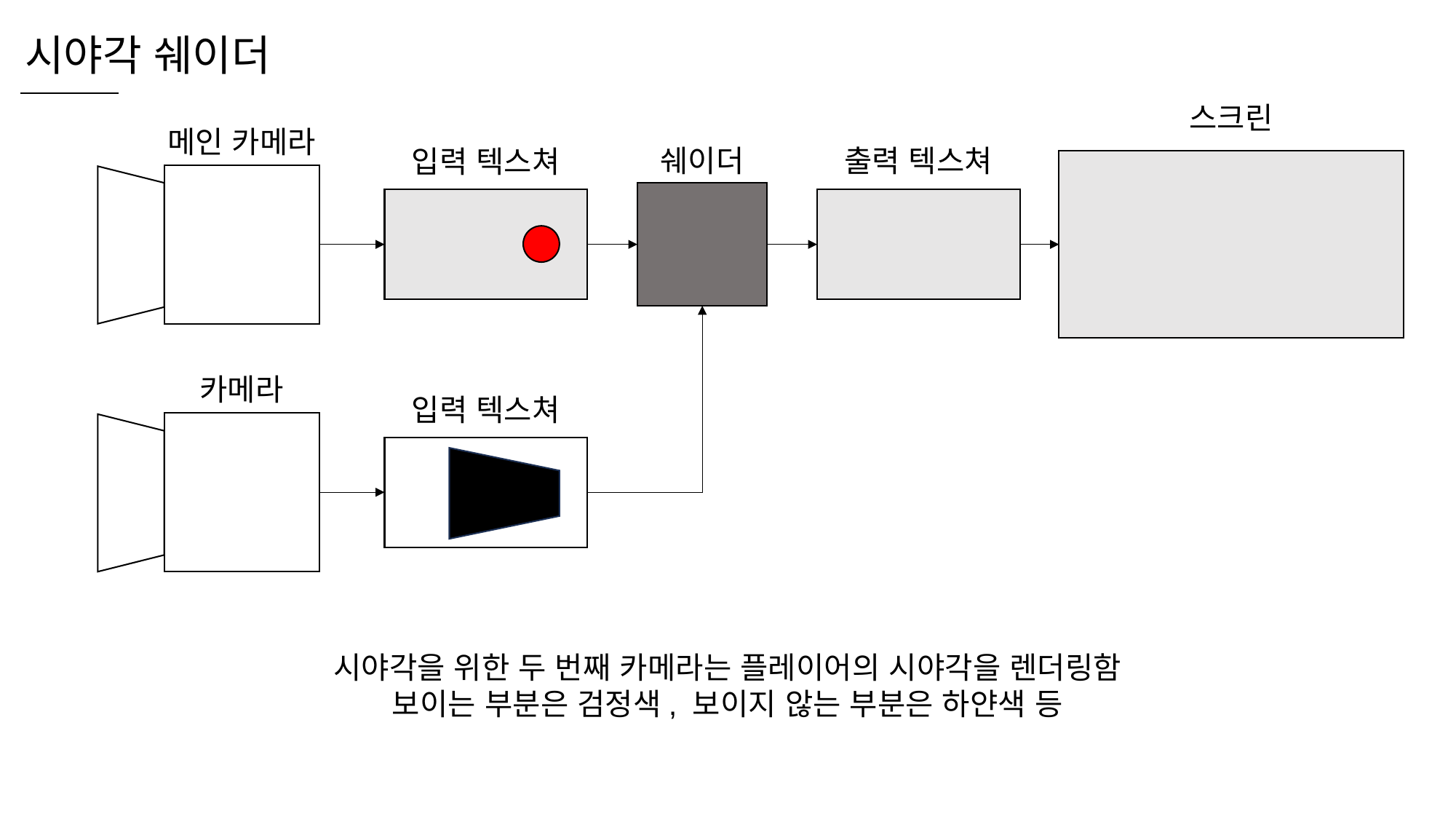

시야각 쉐이더
스크린
메인 카메라
쉐이더
출력 텍스쳐
입력 텍스쳐

카메라
입력 텍스쳐

시야각을 위한 두 번째 카메라는 플레이어의 시야각을 렌더링함
보이는 부분은 검정색, 보이지 않는 부분은 하얀색 등